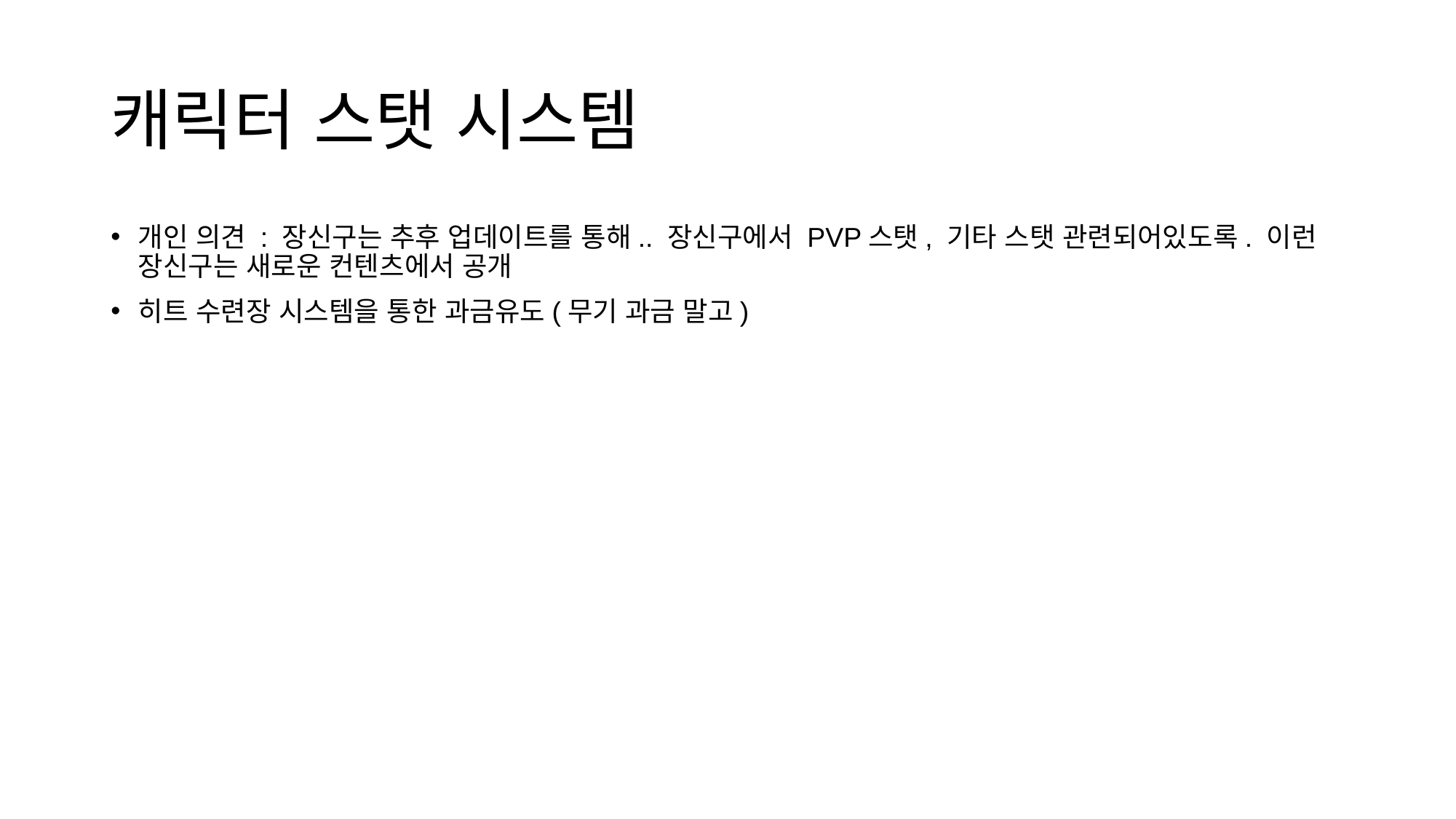

# 캐릭터 스탯 시스템
개인 의견 : 장신구는 추후 업데이트를 통해.. 장신구에서 PVP스탯, 기타 스탯 관련되어있도록. 이런 장신구는 새로운 컨텐츠에서 공개
히트 수련장 시스템을 통한 과금유도(무기 과금 말고)